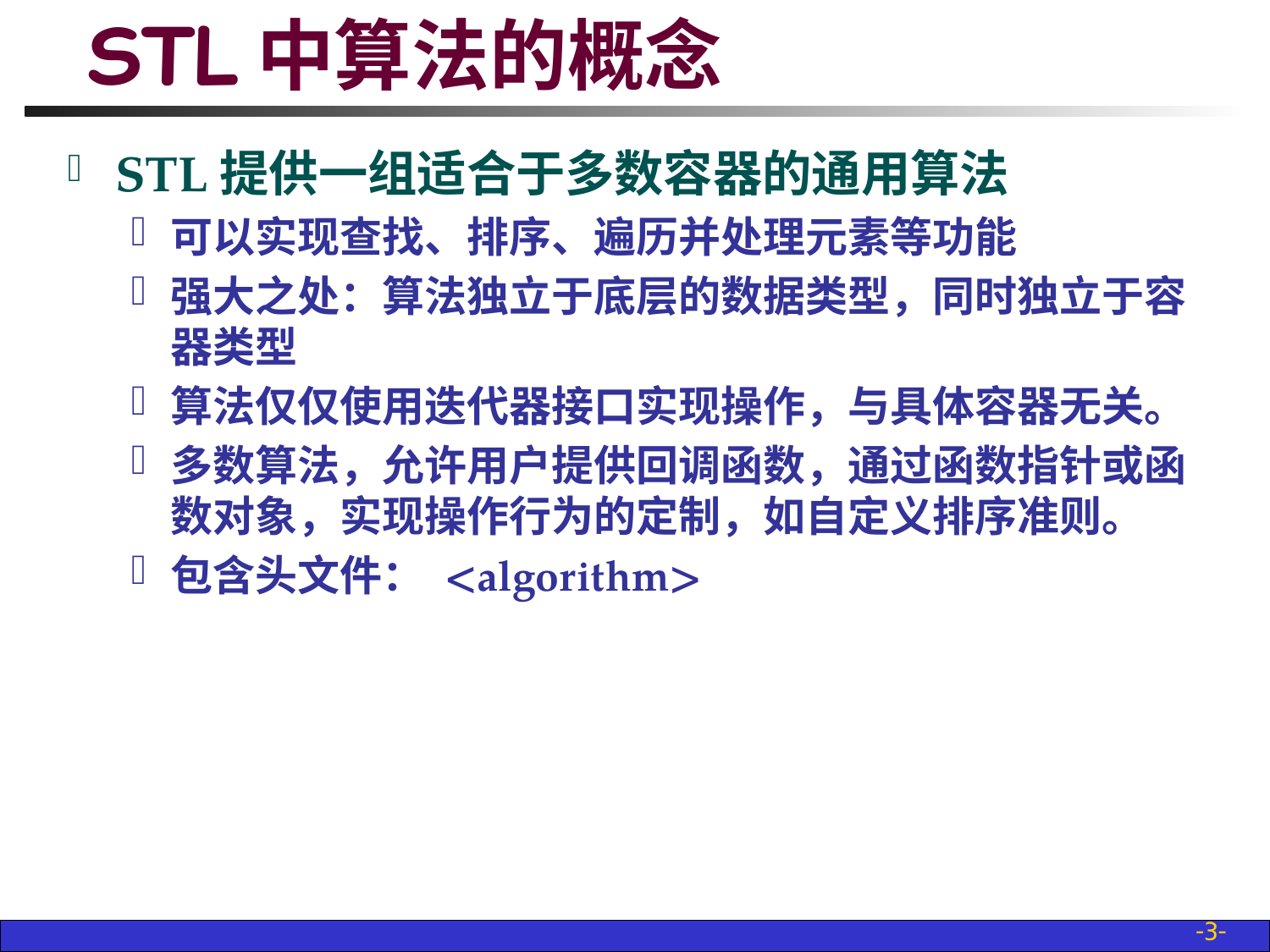

# STL中算法的概念
STL提供一组适合于多数容器的通用算法
可以实现查找、排序、遍历并处理元素等功能
强大之处：算法独立于底层的数据类型，同时独立于容器类型
算法仅仅使用迭代器接口实现操作，与具体容器无关。
多数算法，允许用户提供回调函数，通过函数指针或函数对象，实现操作行为的定制，如自定义排序准则。
包含头文件： <algorithm>
-3-